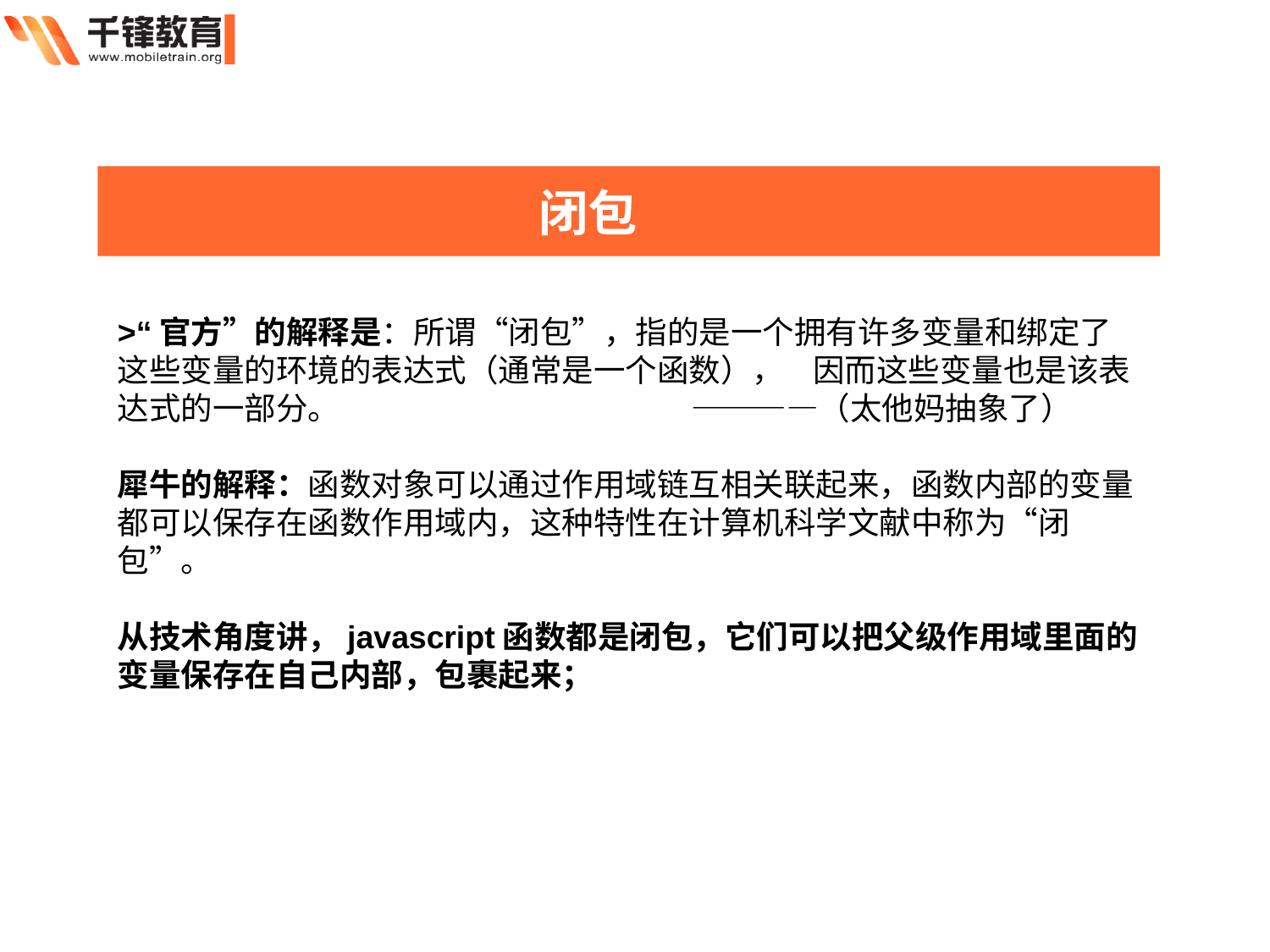

闭包
>“官方”的解释是：所谓“闭包”，指的是一个拥有许多变量和绑定了这些变量的环境的表达式（通常是一个函数），    因而这些变量也是该表达式的一部分。                                                 ————（太他妈抽象了）

犀牛的解释：函数对象可以通过作用域链互相关联起来，函数内部的变量都可以保存在函数作用域内，这种特性在计算机科学文献中称为“闭包”。

从技术角度讲，javascript函数都是闭包，它们可以把父级作用域里面的变量保存在自己内部，包裹起来；